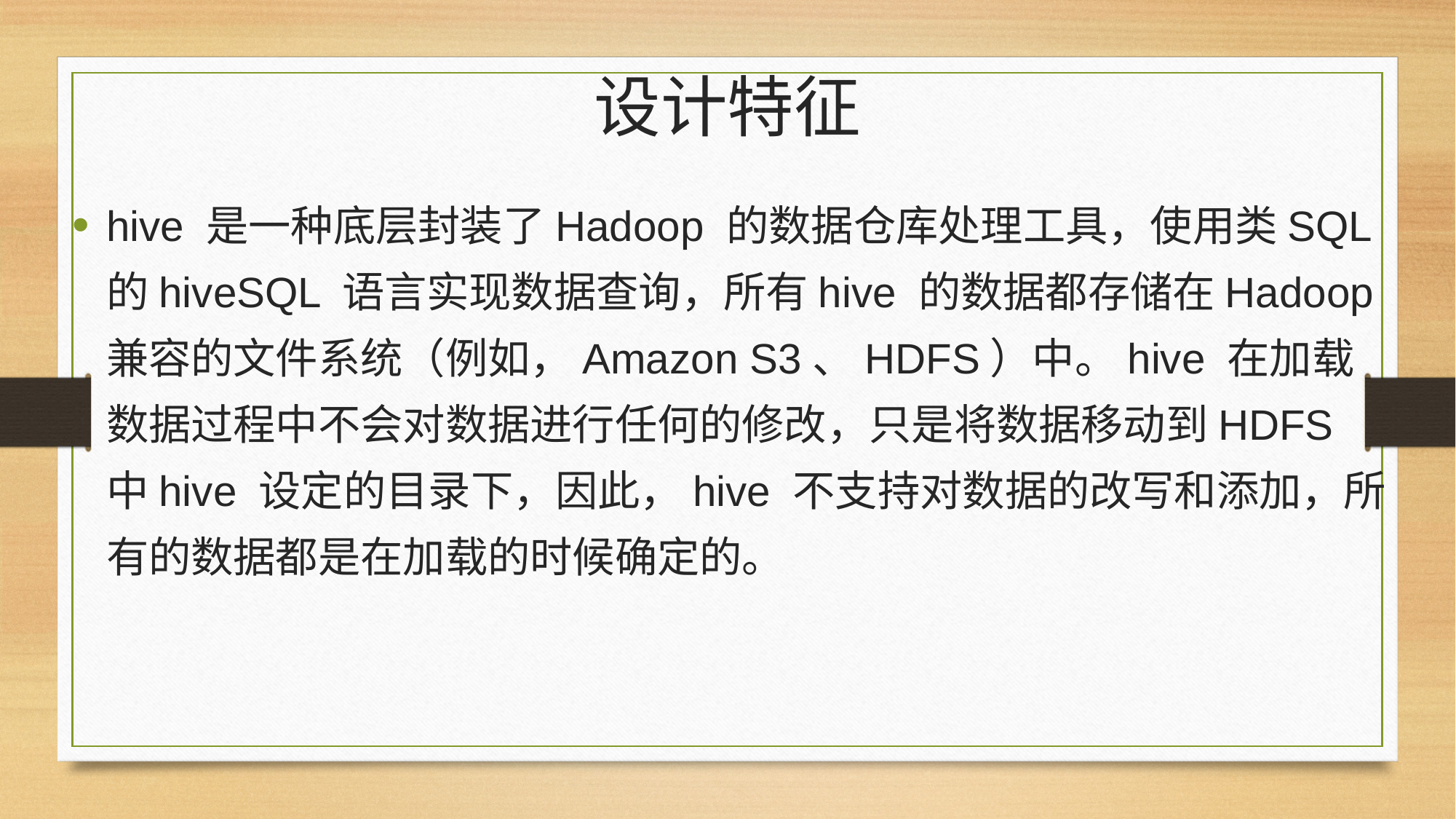

# 设计特征
hive 是一种底层封装了Hadoop 的数据仓库处理工具，使用类SQL 的hiveSQL 语言实现数据查询，所有hive 的数据都存储在Hadoop 兼容的文件系统（例如，Amazon S3、HDFS）中。hive 在加载数据过程中不会对数据进行任何的修改，只是将数据移动到HDFS 中hive 设定的目录下，因此，hive 不支持对数据的改写和添加，所有的数据都是在加载的时候确定的。